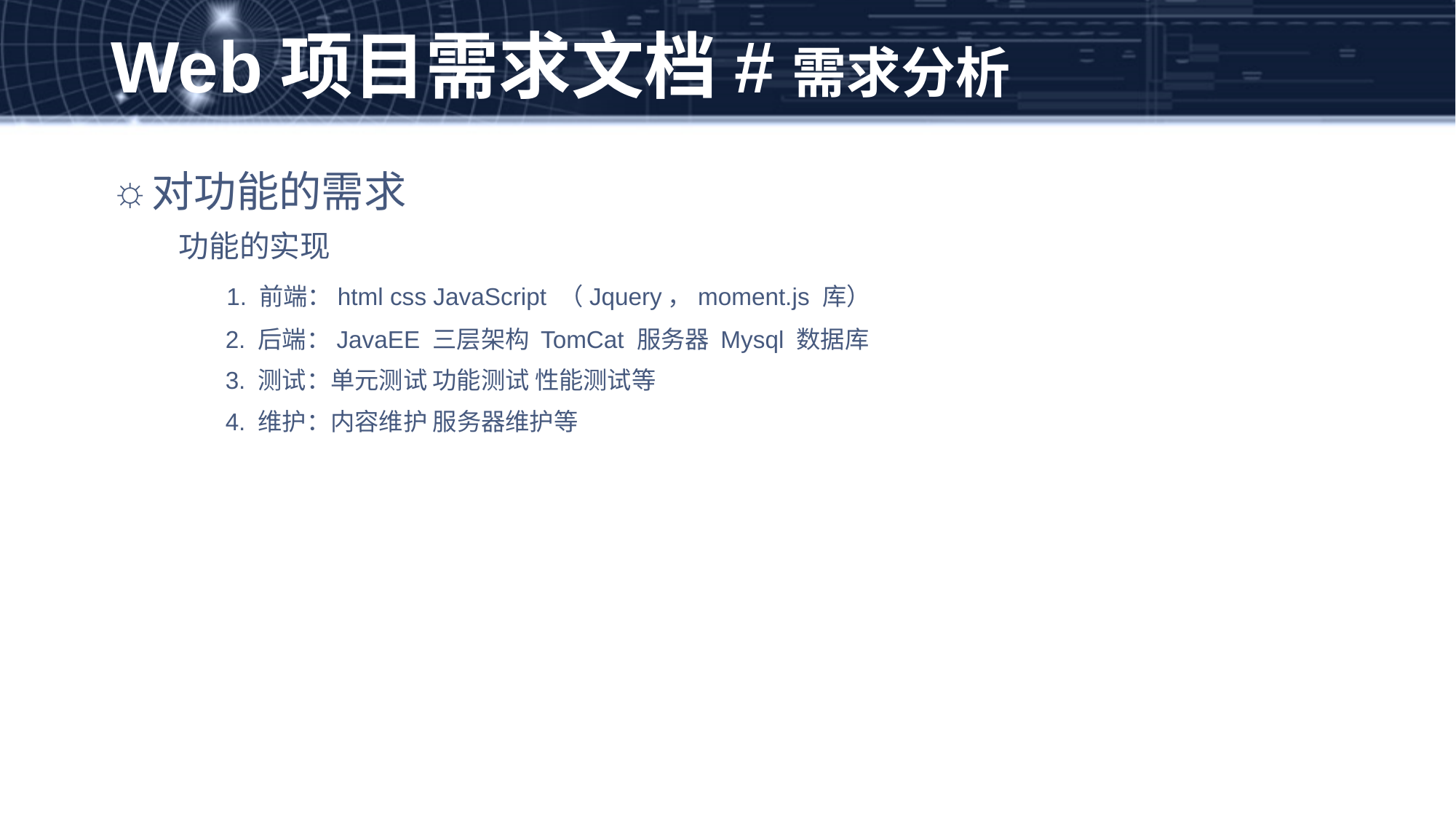

# Web项目需求文档#需求分析
对功能的需求
         功能的实现
              1. 前端：html css JavaScript （Jquery，moment.js 库）
                 2. 后端：JavaEE 三层架构 TomCat 服务器 Mysql 数据库
                 3. 测试：单元测试 功能测试 性能测试等
                 4. 维护：内容维护 服务器维护等